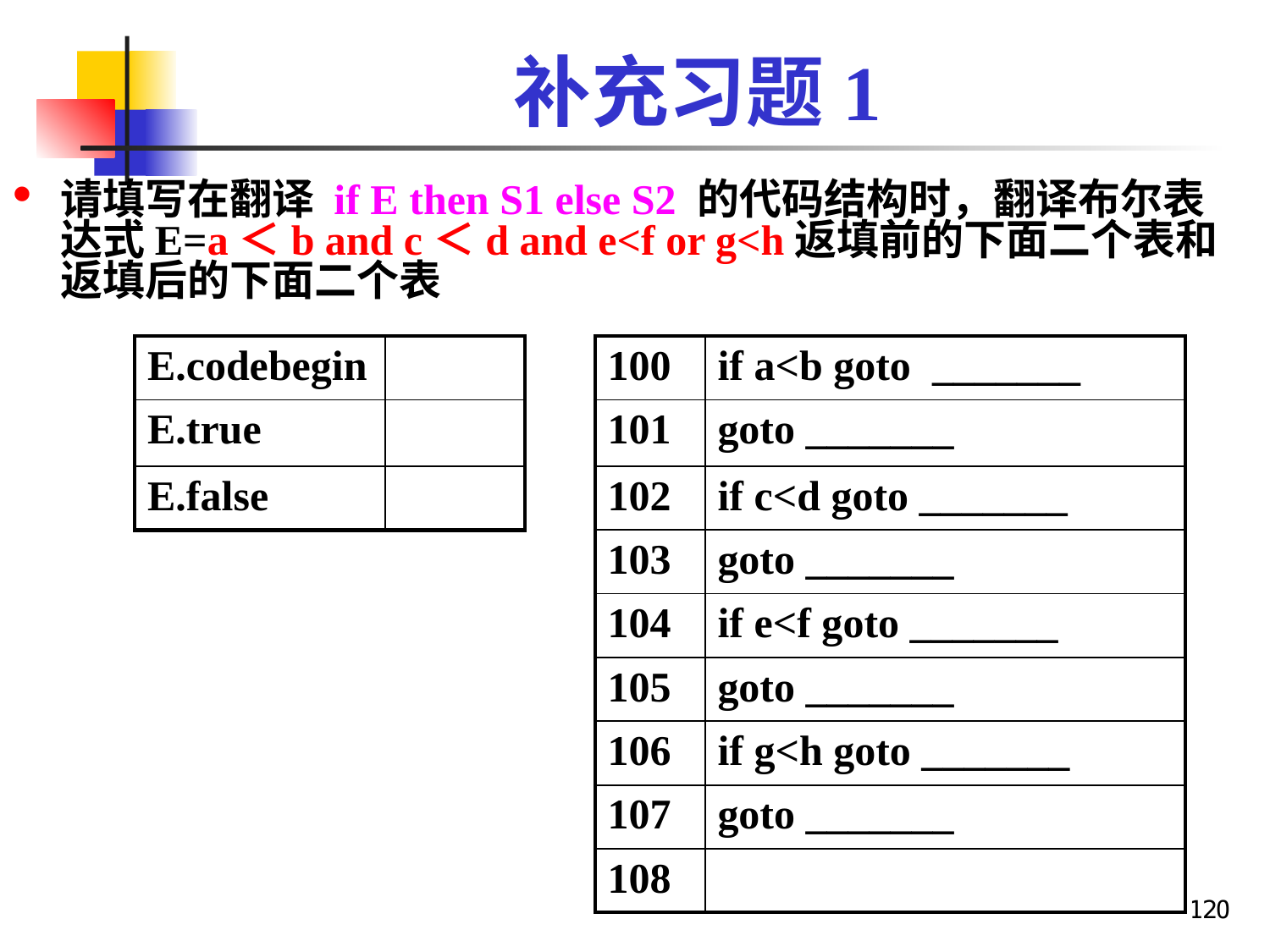

补充习题1
请填写在翻译 if E then S1 else S2 的代码结构时，翻译布尔表达式E=a＜b and c＜d and e<f or g<h返填前的下面二个表和返填后的下面二个表
| E.codebegin |  |
| --- | --- |
| E.true |  |
| E.false |  |
| 100 | if a<b goto \_\_\_\_\_\_\_ |
| --- | --- |
| 101 | goto \_\_\_\_\_\_\_ |
| 102 | if c<d goto \_\_\_\_\_\_\_ |
| 103 | goto \_\_\_\_\_\_\_ |
| 104 | if e<f goto \_\_\_\_\_\_\_ |
| 105 | goto \_\_\_\_\_\_\_ |
| 106 | if g<h goto \_\_\_\_\_\_\_ |
| 107 | goto \_\_\_\_\_\_\_ |
| 108 |  |
120